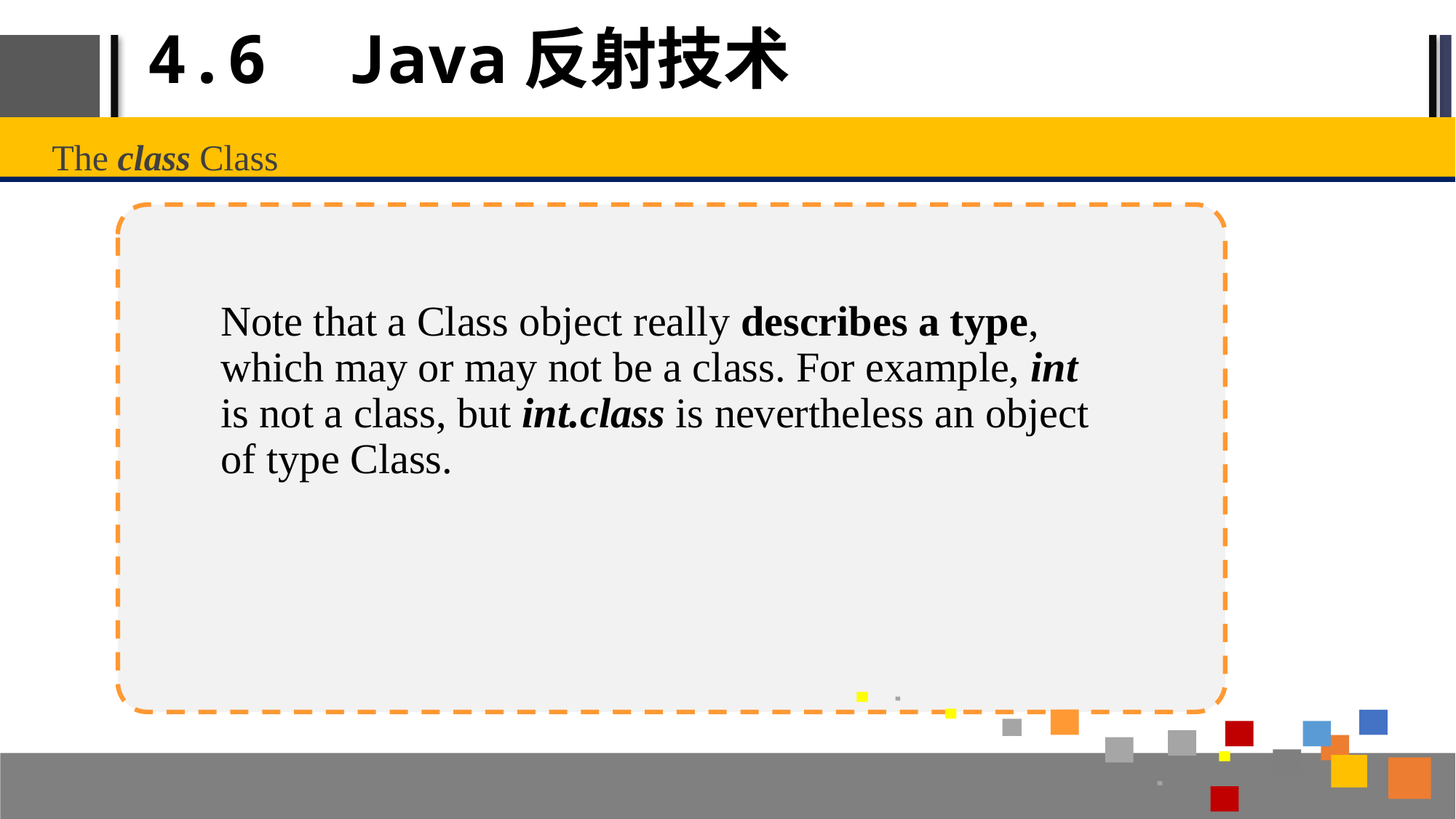

# 4.6  Java反射技术

The class Class

Note that a Class object really describes a type, which may or may not be a class. For example, int is not a class, but int.class is nevertheless an object of type Class.